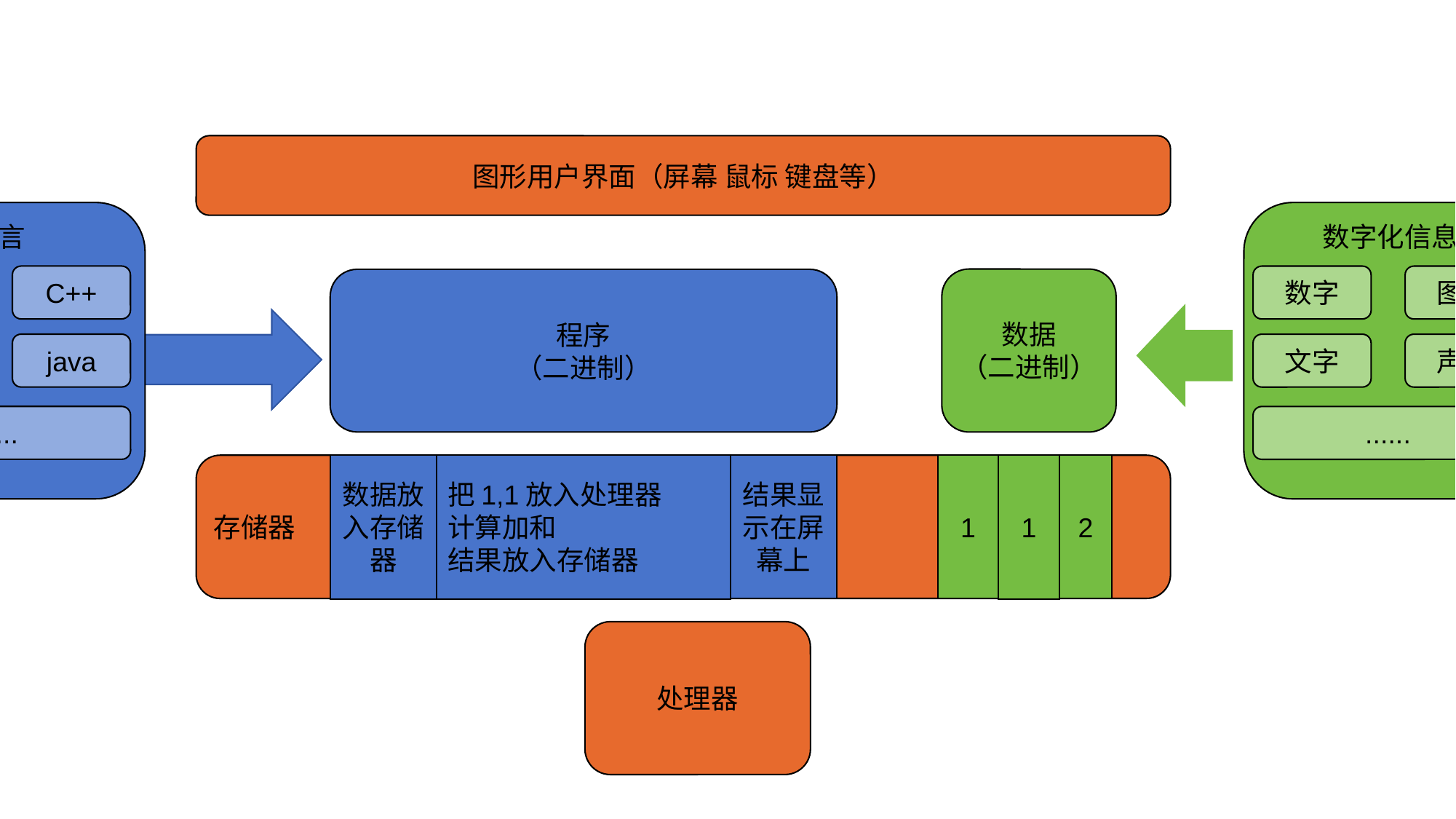

图形用户界面（屏幕 鼠标 键盘等）
计算
方法
语言

各行
各业
数字化信息

C
C++
数字
图片
数据
（二进制）
程序
（二进制）

python
java
文字
声音
......
......
结果显示在屏幕上
1
2
存储器
数据放入存储器
把1,1放入处理器
计算加和
结果放入存储器
1
处理器